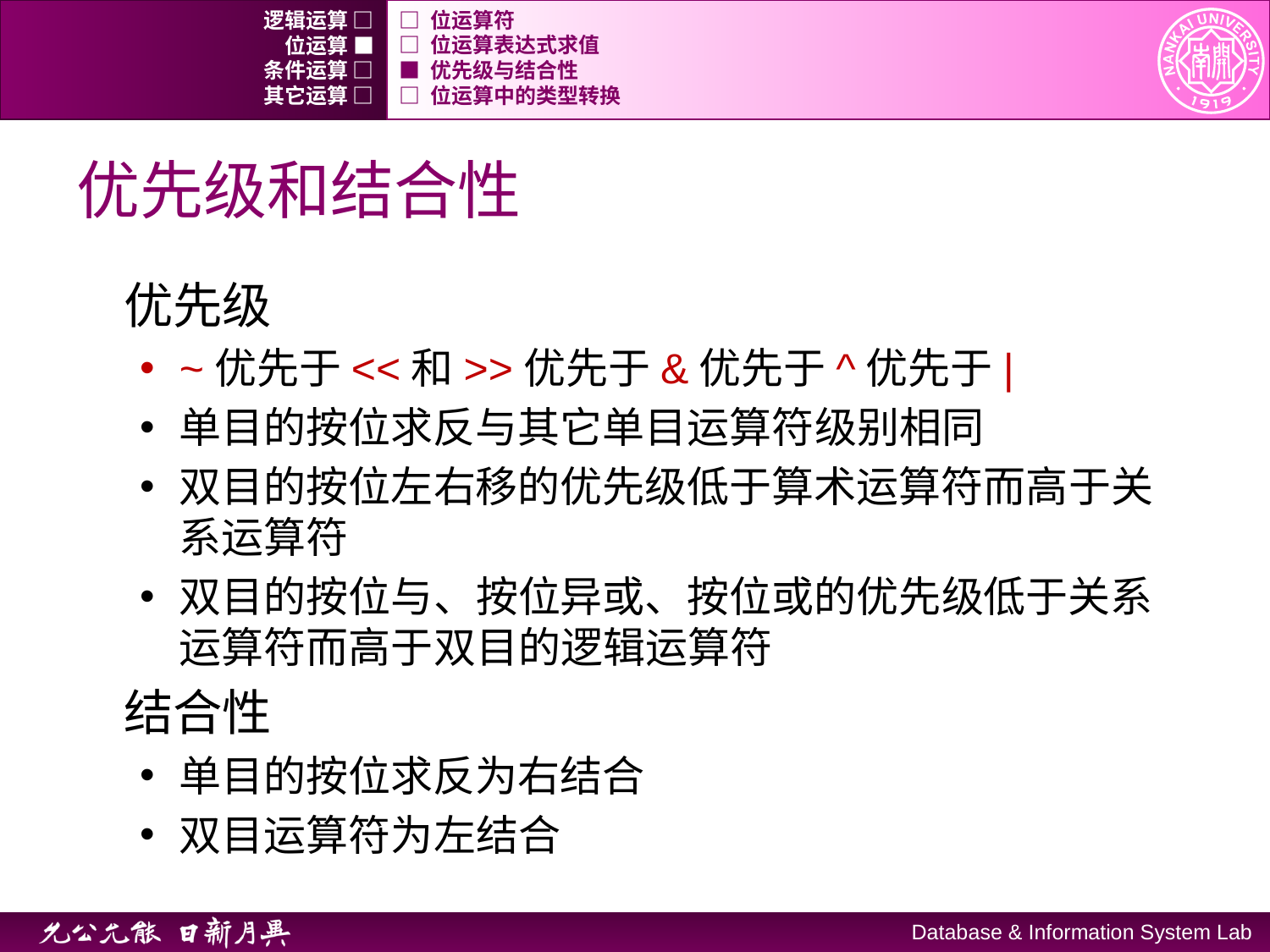

逻辑运算 □
□ 位运算符
位运算 ■
□ 位运算表达式求值
条件运算 □
■ 优先级与结合性
其它运算 □
□ 位运算中的类型转换

# 优先级和结合性
优先级
~优先于<<和>>优先于&优先于^优先于|
单目的按位求反与其它单目运算符级别相同
双目的按位左右移的优先级低于算术运算符而高于关系运算符
双目的按位与、按位异或、按位或的优先级低于关系运算符而高于双目的逻辑运算符
结合性
单目的按位求反为右结合
双目运算符为左结合